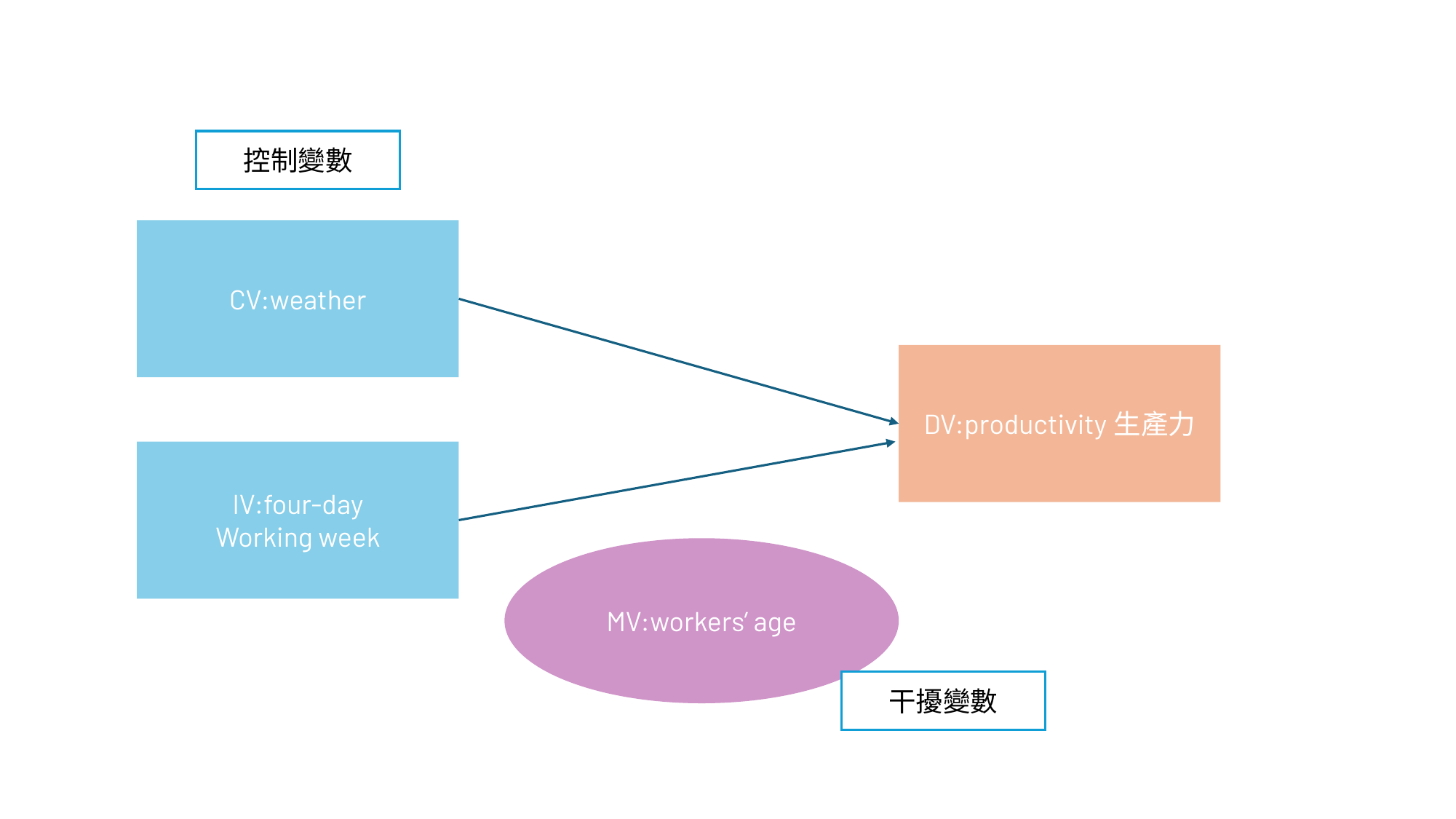

控制變數
CV:weather
DV:productivity生產力
干擾變數
MV:workers’ age
IV:four-day
Working week